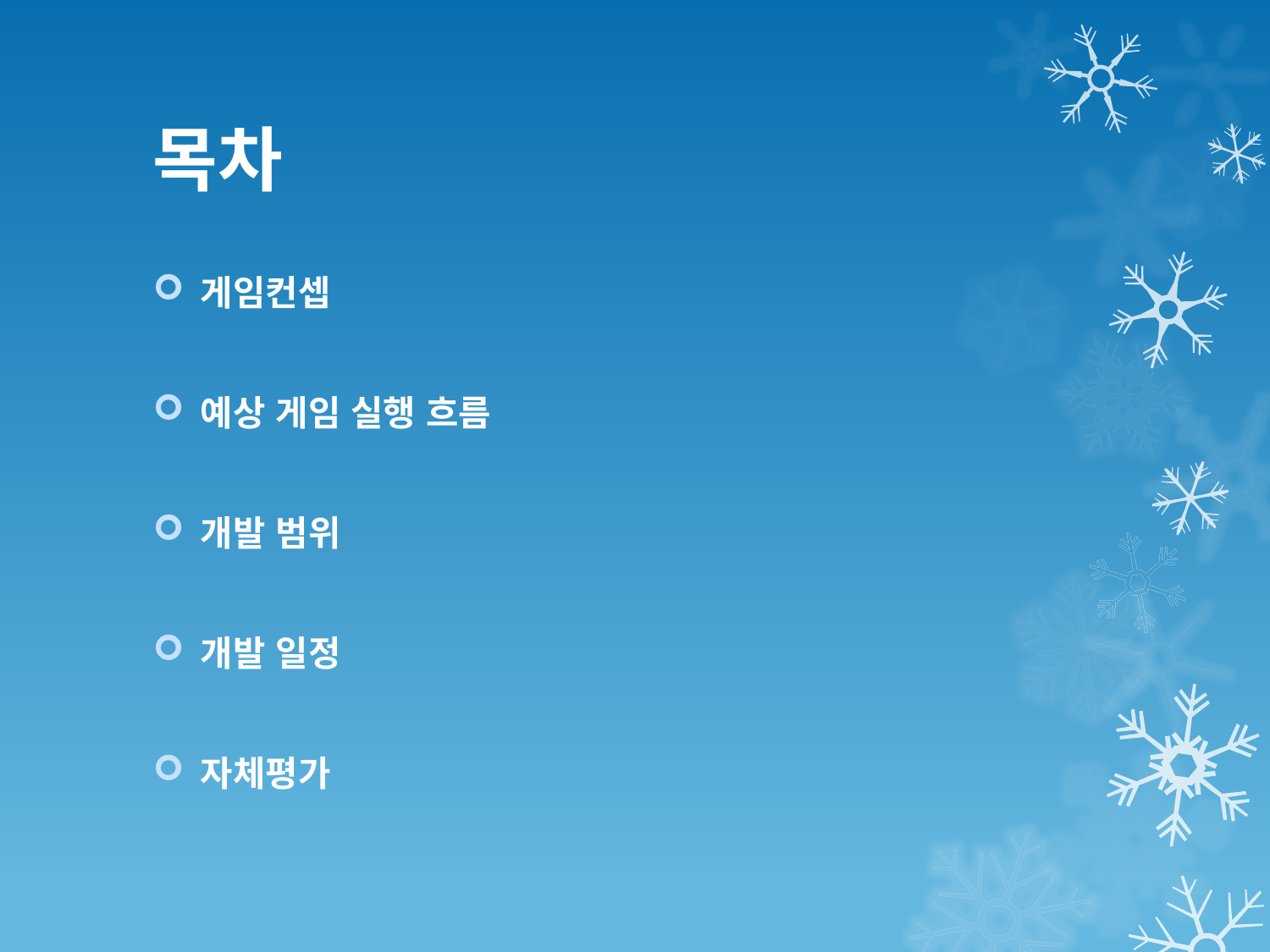

# 목차
게임컨셉

예상 게임 실행 흐름

개발 범위

개발 일정

자체평가